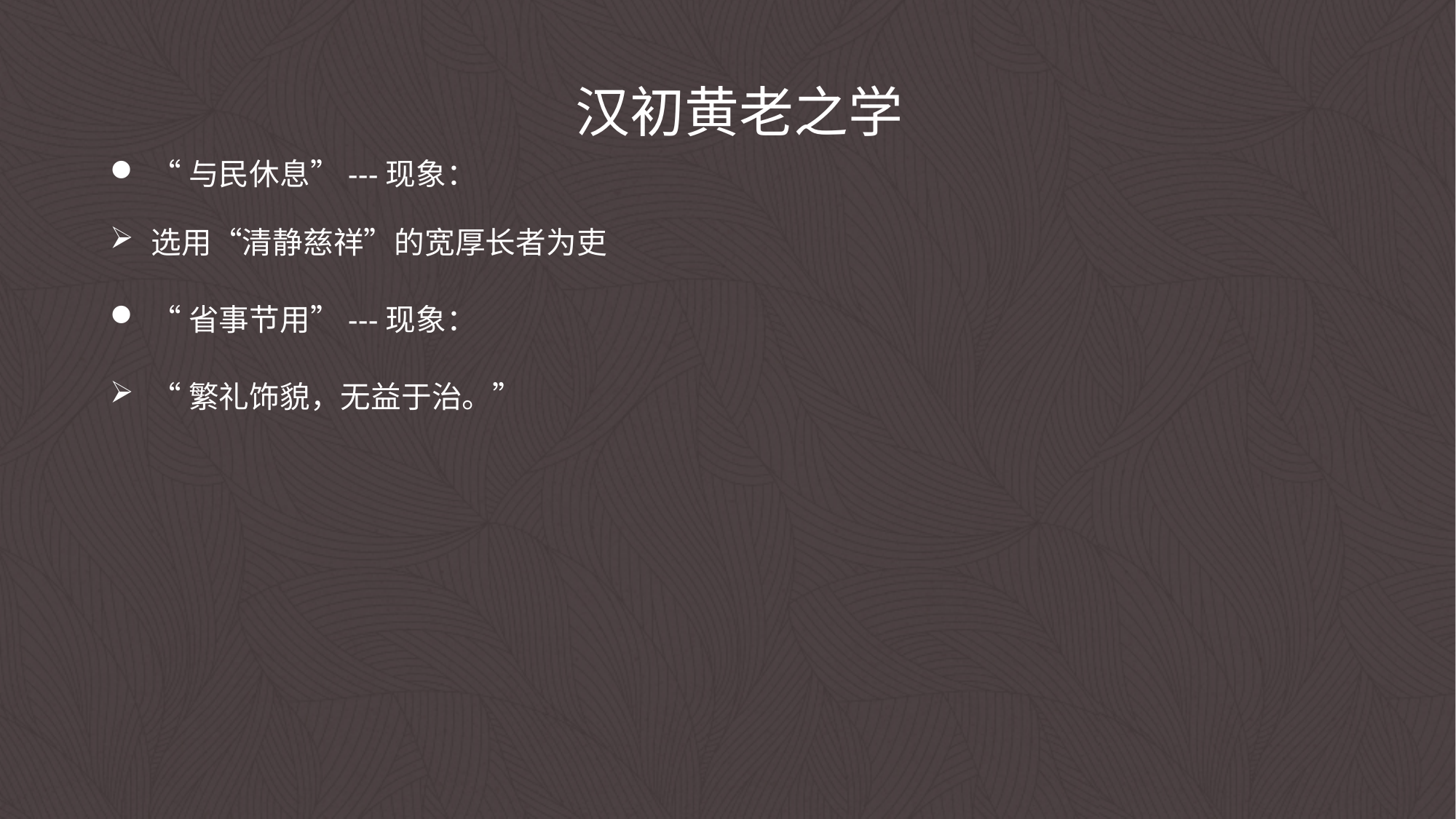

汉初黄老之学
“与民休息”---现象：
选用“清静慈祥”的宽厚长者为吏
“省事节用”---现象：
“繁礼饰貌，无益于治。”